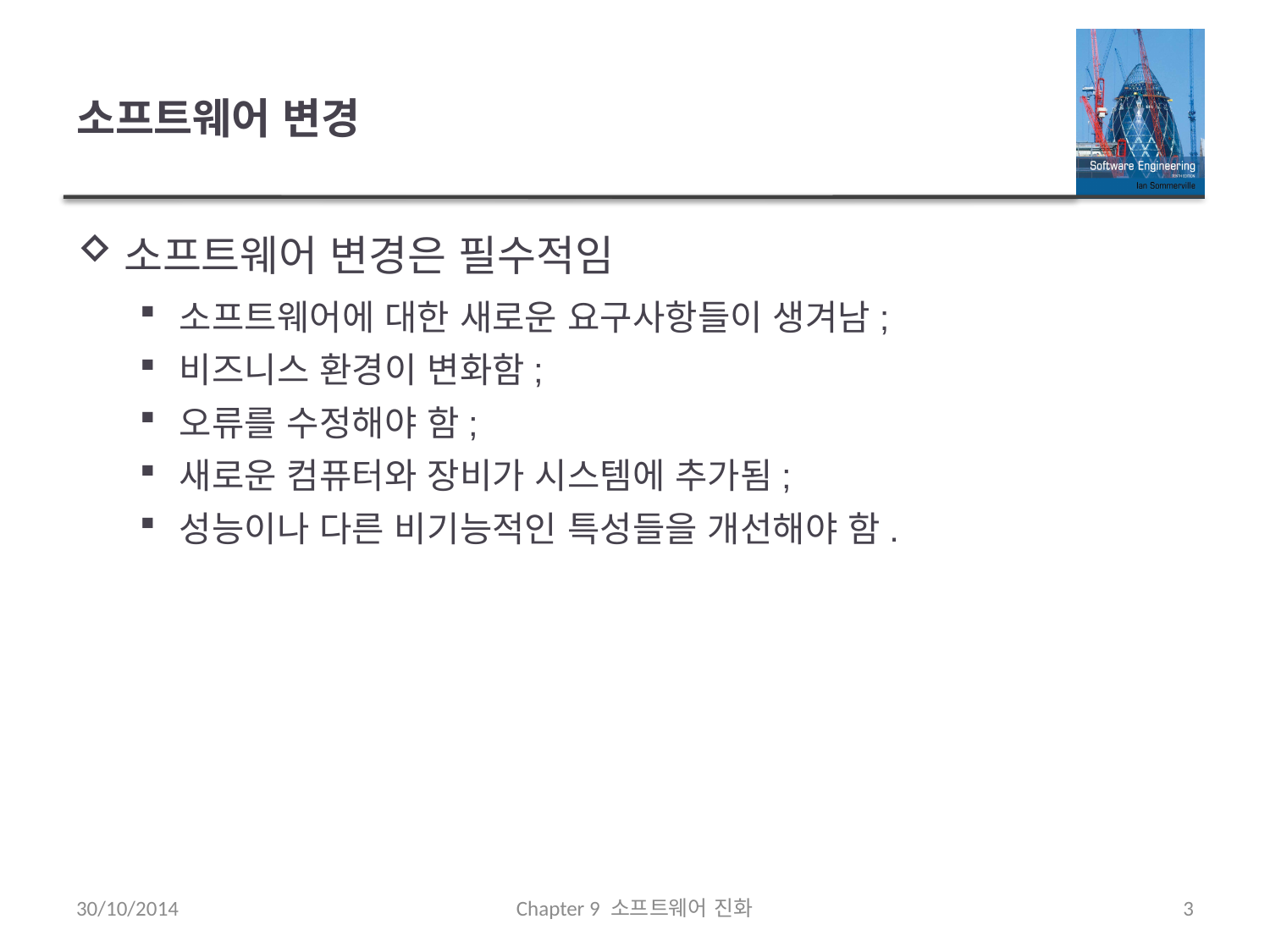

# 소프트웨어 변경
소프트웨어 변경은 필수적임
소프트웨어에 대한 새로운 요구사항들이 생겨남;
비즈니스 환경이 변화함;
오류를 수정해야 함;
새로운 컴퓨터와 장비가 시스템에 추가됨;
성능이나 다른 비기능적인 특성들을 개선해야 함.
30/10/2014
Chapter 9 소프트웨어 진화
3